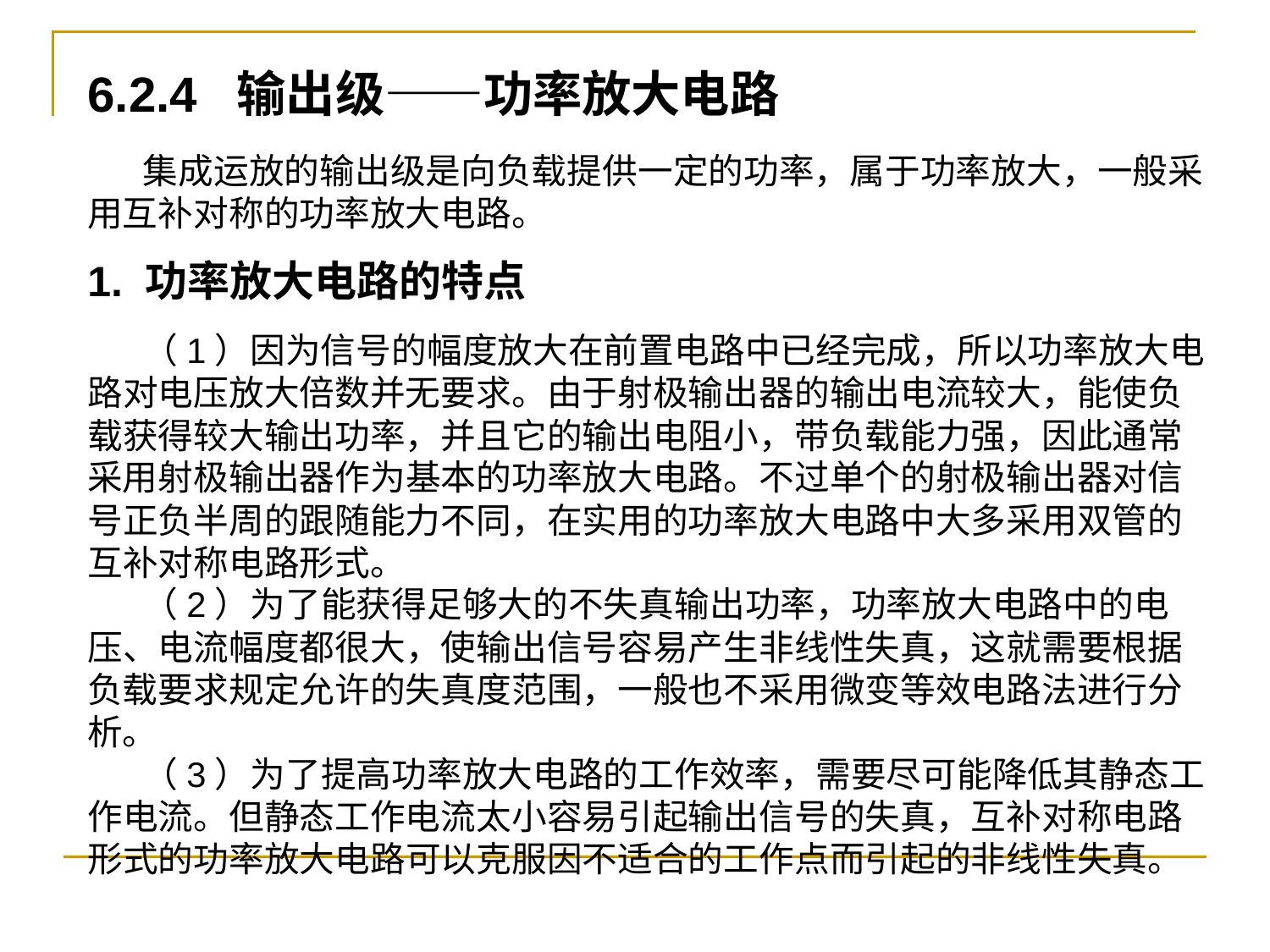

6.2.4  输出级——功率放大电路
      集成运放的输出级是向负载提供一定的功率，属于功率放大，一般采用互补对称的功率放大电路。
1. 功率放大电路的特点
      （1）因为信号的幅度放大在前置电路中已经完成，所以功率放大电路对电压放大倍数并无要求。由于射极输出器的输出电流较大，能使负载获得较大输出功率，并且它的输出电阻小，带负载能力强，因此通常采用射极输出器作为基本的功率放大电路。不过单个的射极输出器对信号正负半周的跟随能力不同，在实用的功率放大电路中大多采用双管的互补对称电路形式。
      （2）为了能获得足够大的不失真输出功率，功率放大电路中的电压、电流幅度都很大，使输出信号容易产生非线性失真，这就需要根据负载要求规定允许的失真度范围，一般也不采用微变等效电路法进行分析。
      （3）为了提高功率放大电路的工作效率，需要尽可能降低其静态工作电流。但静态工作电流太小容易引起输出信号的失真，互补对称电路形式的功率放大电路可以克服因不适合的工作点而引起的非线性失真。